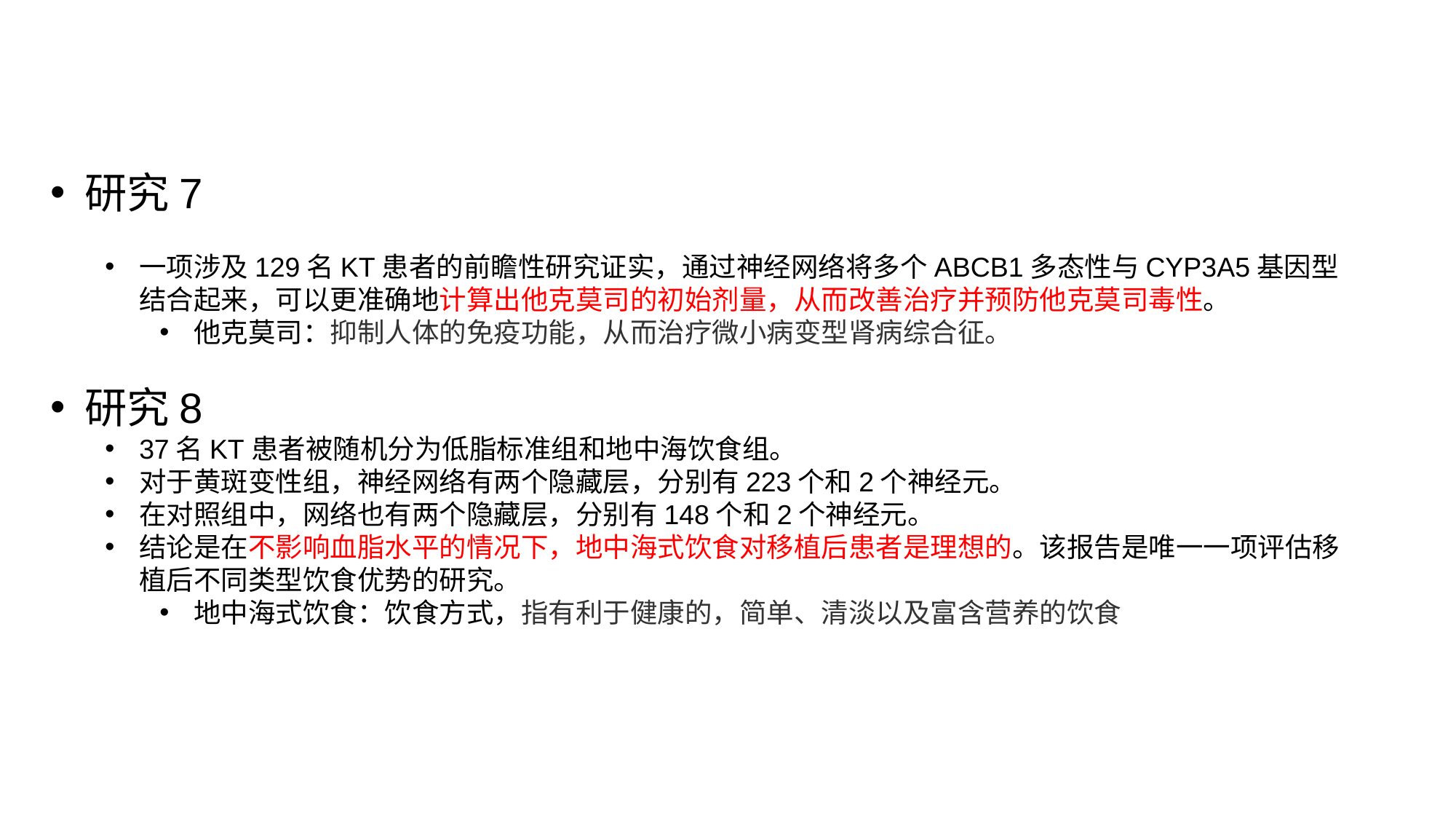

研究7

一项涉及129名KT患者的前瞻性研究证实，通过神经网络将多个ABCB1多态性与CYP3A5基因型结合起来，可以更准确地计算出他克莫司的初始剂量，从而改善治疗并预防他克莫司毒性。
他克莫司：抑制人体的免疫功能，从而治疗微小病变型肾病综合征。

研究8
37名KT患者被随机分为低脂标准组和地中海饮食组。
对于黄斑变性组，神经网络有两个隐藏层，分别有223个和2个神经元。
在对照组中，网络也有两个隐藏层，分别有148个和2个神经元。
结论是在不影响血脂水平的情况下，地中海式饮食对移植后患者是理想的。该报告是唯一一项评估移植后不同类型饮食优势的研究。
地中海式饮食：饮食方式，指有利于健康的，简单、清淡以及富含营养的饮食